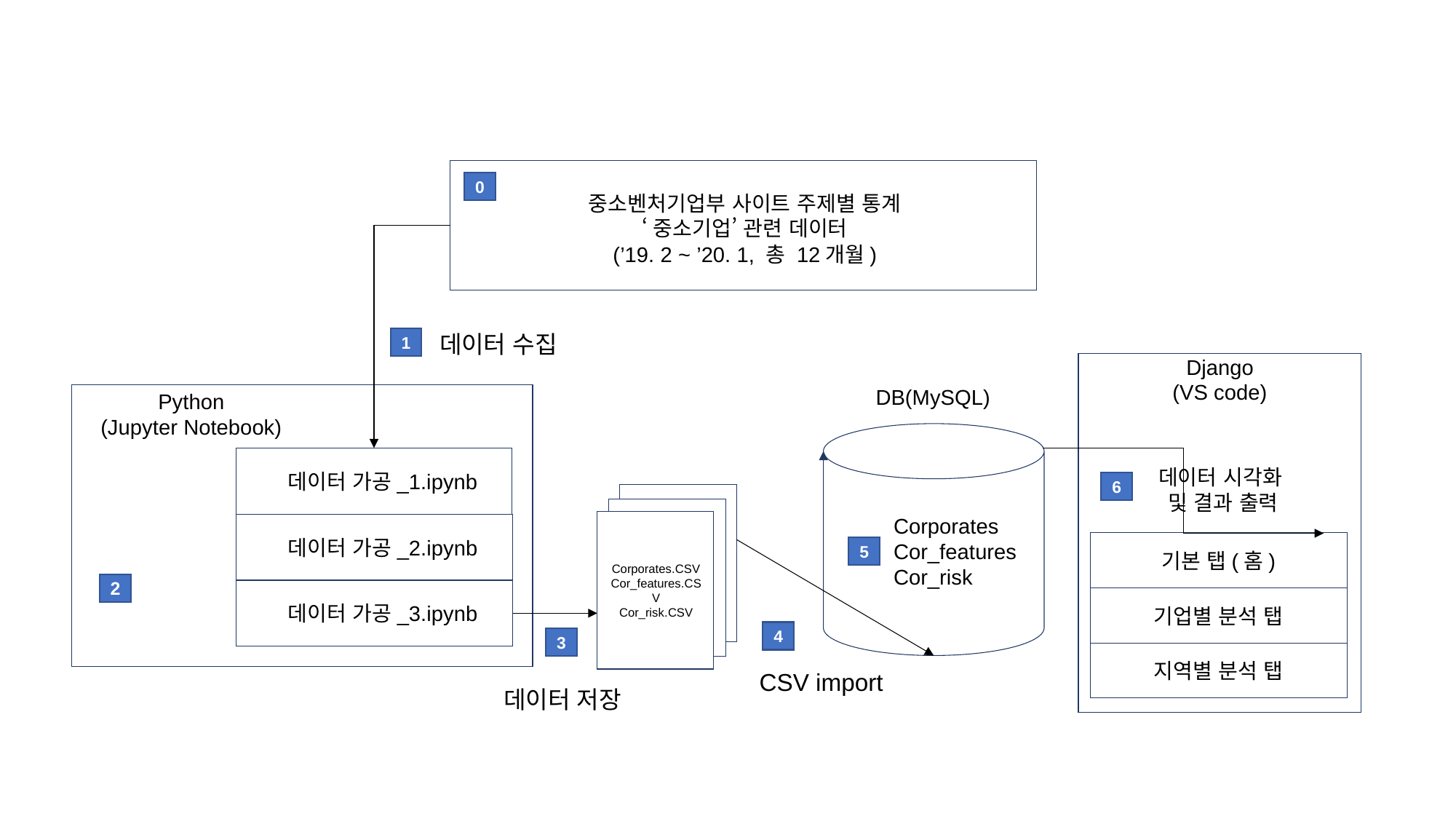

중소벤처기업부 사이트 주제별 통계
‘중소기업’ 관련 데이터
(’19. 2 ~ ’20. 1, 총 12개월)
0
데이터 수집
1

Django
(VS code)
DB(MySQL)
Python
(Jupyter Notebook)

  데이터 가공_1.ipynb
데이터 시각화
및 결과 출력
6

Corporates
Cor_features
Cor_risk
Corporates.CSV
Cor_features.CSV
Cor_risk.CSV
  데이터 가공_2.ipynb
기본 탭(홈)
기업별 분석 탭
지역별 분석 탭
5

2
  데이터 가공_3.ipynb
4
3
CSV import
데이터 저장